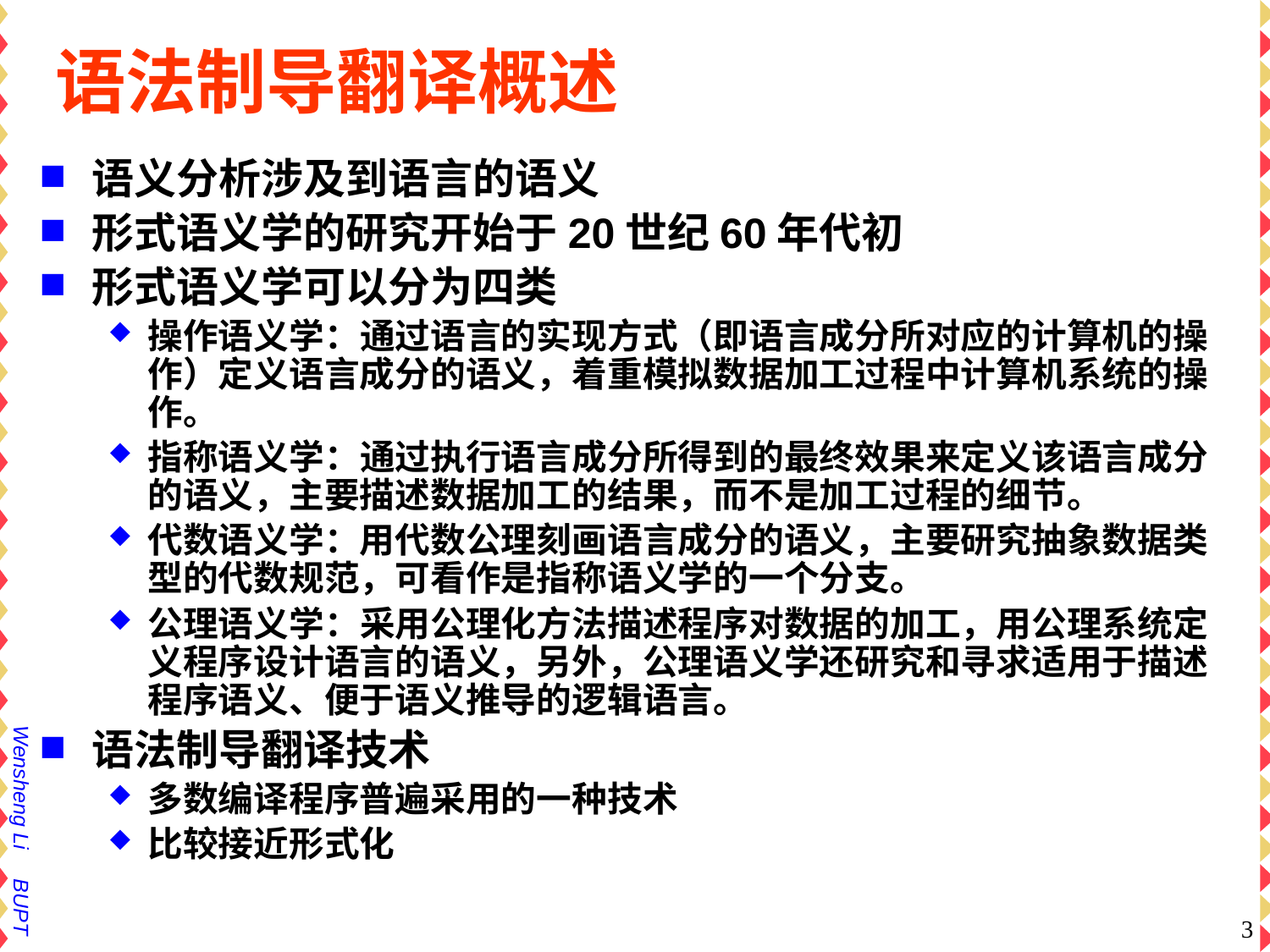

# 语法制导翻译概述
语义分析涉及到语言的语义
形式语义学的研究开始于20世纪60年代初
形式语义学可以分为四类
操作语义学：通过语言的实现方式（即语言成分所对应的计算机的操作）定义语言成分的语义，着重模拟数据加工过程中计算机系统的操作。
指称语义学：通过执行语言成分所得到的最终效果来定义该语言成分的语义，主要描述数据加工的结果，而不是加工过程的细节。
代数语义学：用代数公理刻画语言成分的语义，主要研究抽象数据类型的代数规范，可看作是指称语义学的一个分支。
公理语义学：采用公理化方法描述程序对数据的加工，用公理系统定义程序设计语言的语义，另外，公理语义学还研究和寻求适用于描述程序语义、便于语义推导的逻辑语言。
语法制导翻译技术
多数编译程序普遍采用的一种技术
比较接近形式化
3